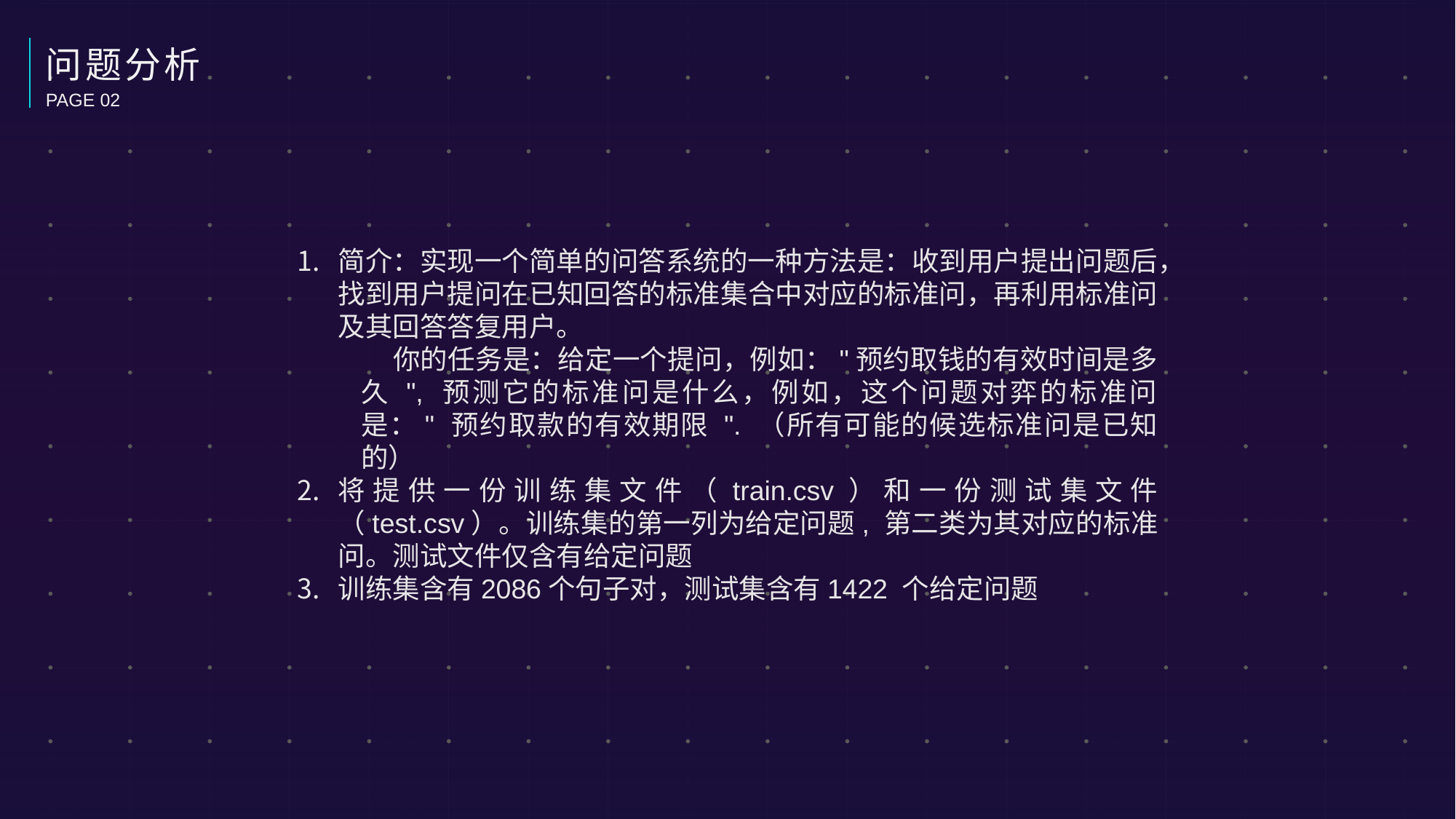

问题分析
PAGE 02
简介：实现一个简单的问答系统的一种方法是：收到用户提出问题后，找到用户提问在已知回答的标准集合中对应的标准问，再利用标准问及其回答答复用户。
你的任务是：给定一个提问，例如："预约取钱的有效时间是多久 ", 预测它的标准问是什么，例如，这个问题对弈的标准问是：" 预约取款的有效期限 ". （所有可能的候选标准问是已知的）
将提供一份训练集文件（train.csv）和一份测试集文件（test.csv）。训练集的第一列为给定问题, 第二类为其对应的标准问。测试文件仅含有给定问题
训练集含有2086个句子对，测试集含有1422 个给定问题